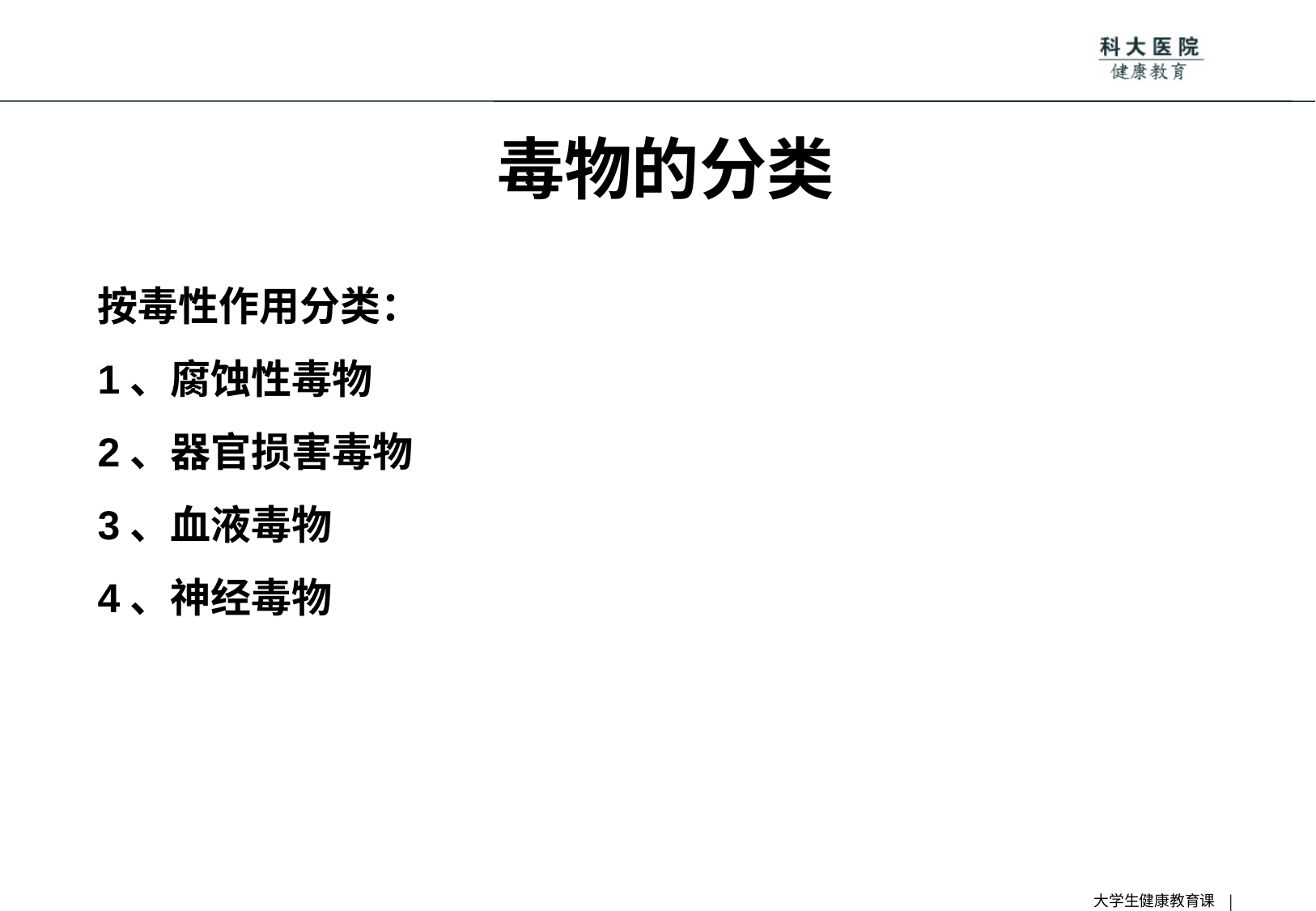

# 毒物的分类
按毒性作用分类：
1、腐蚀性毒物
2、器官损害毒物
3、血液毒物
4、神经毒物

大学生健康教育课
4